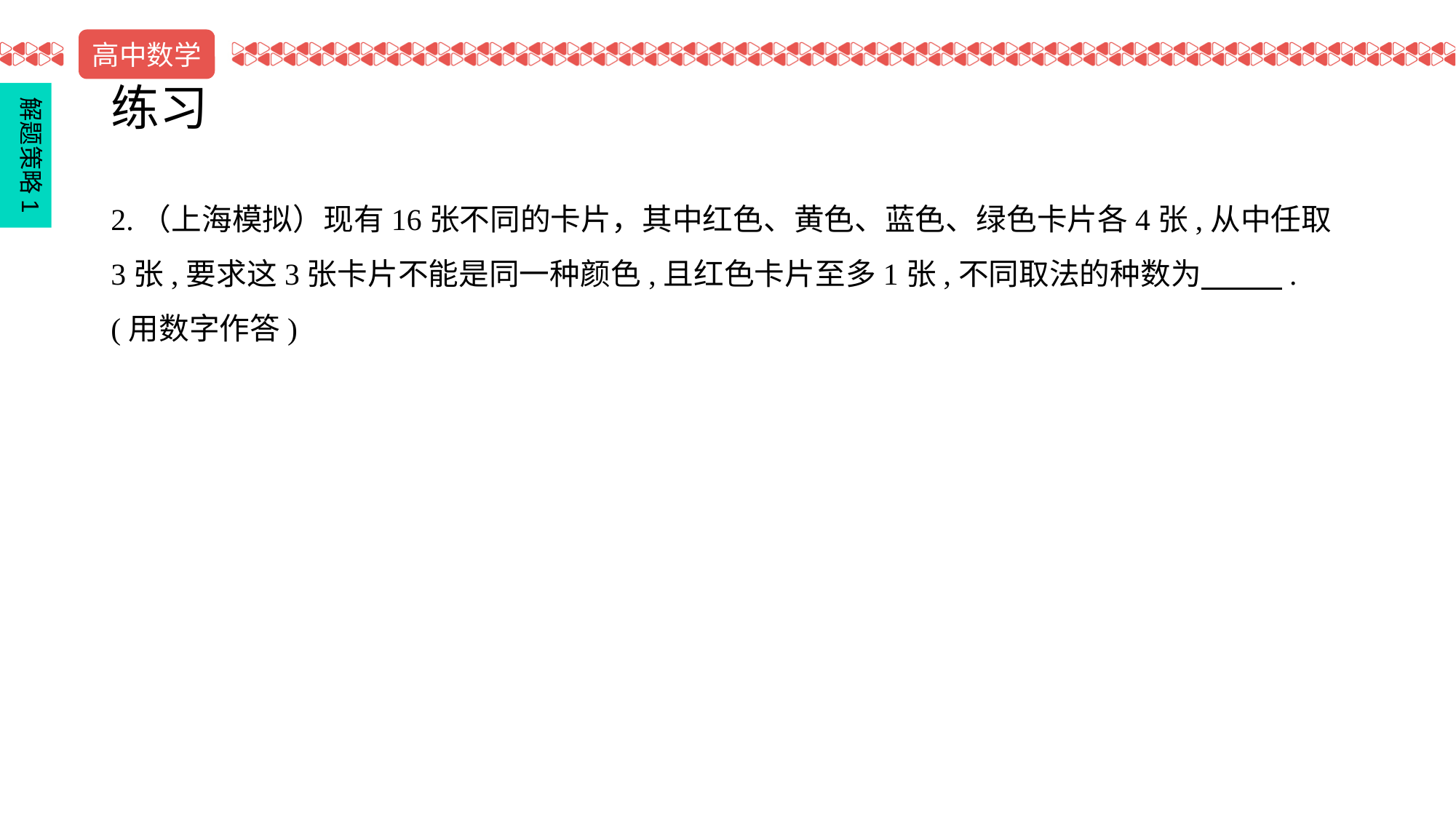

# 练习
解题策略1
2.（上海模拟）现有16张不同的卡片，其中红色、黄色、蓝色、绿色卡片各4张,从中任取3张,要求这3张卡片不能是同一种颜色,且红色卡片至多1张,不同取法的种数为            .(用数字作答)
12